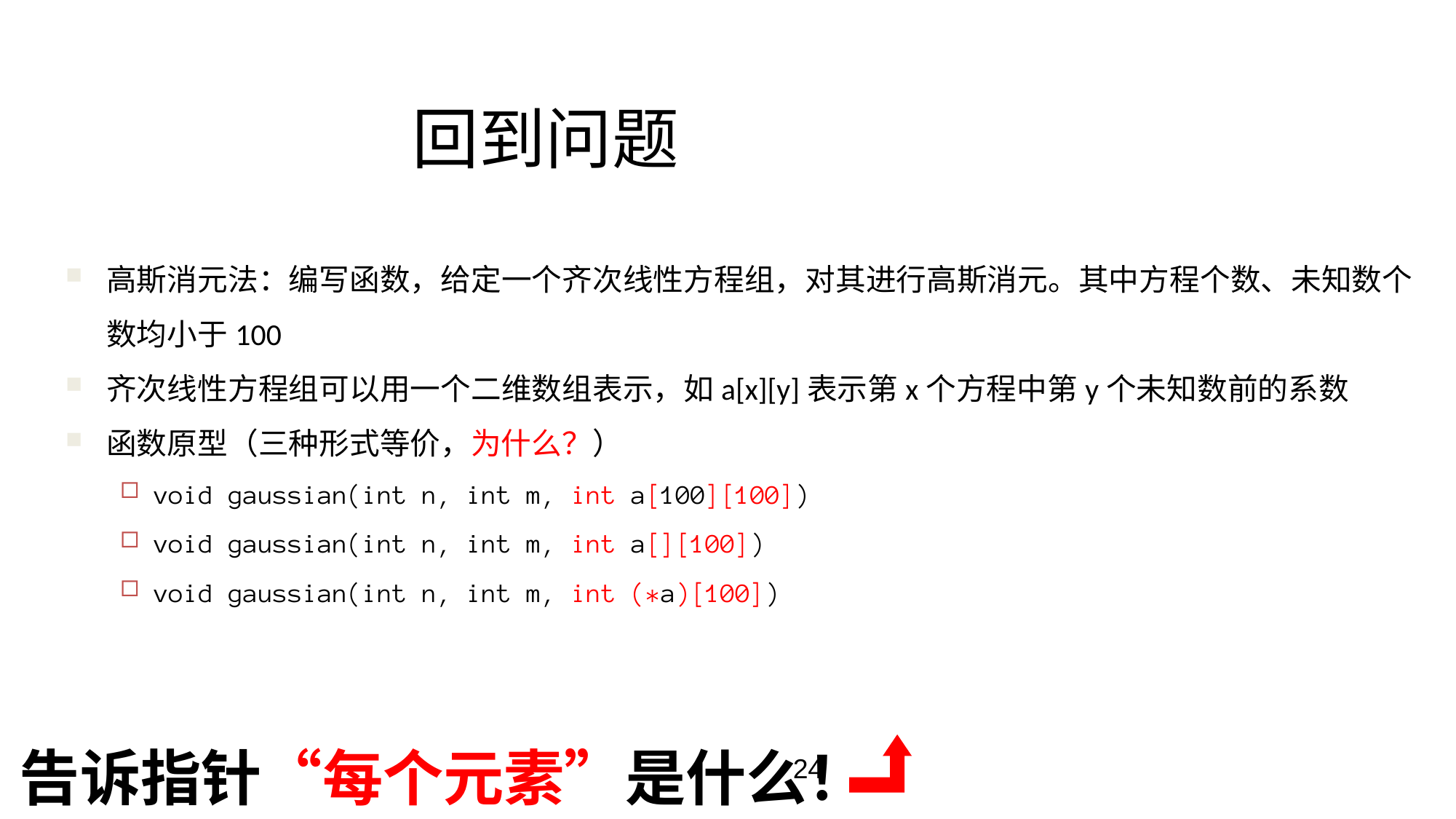

# 回到问题
高斯消元法：编写函数，给定一个齐次线性方程组，对其进行高斯消元。其中方程个数、未知数个数均小于100
齐次线性方程组可以用一个二维数组表示，如a[x][y]表示第x个方程中第y个未知数前的系数
函数原型（三种形式等价，为什么？）
void gaussian(int n, int m, int a[100][100])
void gaussian(int n, int m, int a[][100])
void gaussian(int n, int m, int (*a)[100])
告诉指针“每个元素”是什么！

24